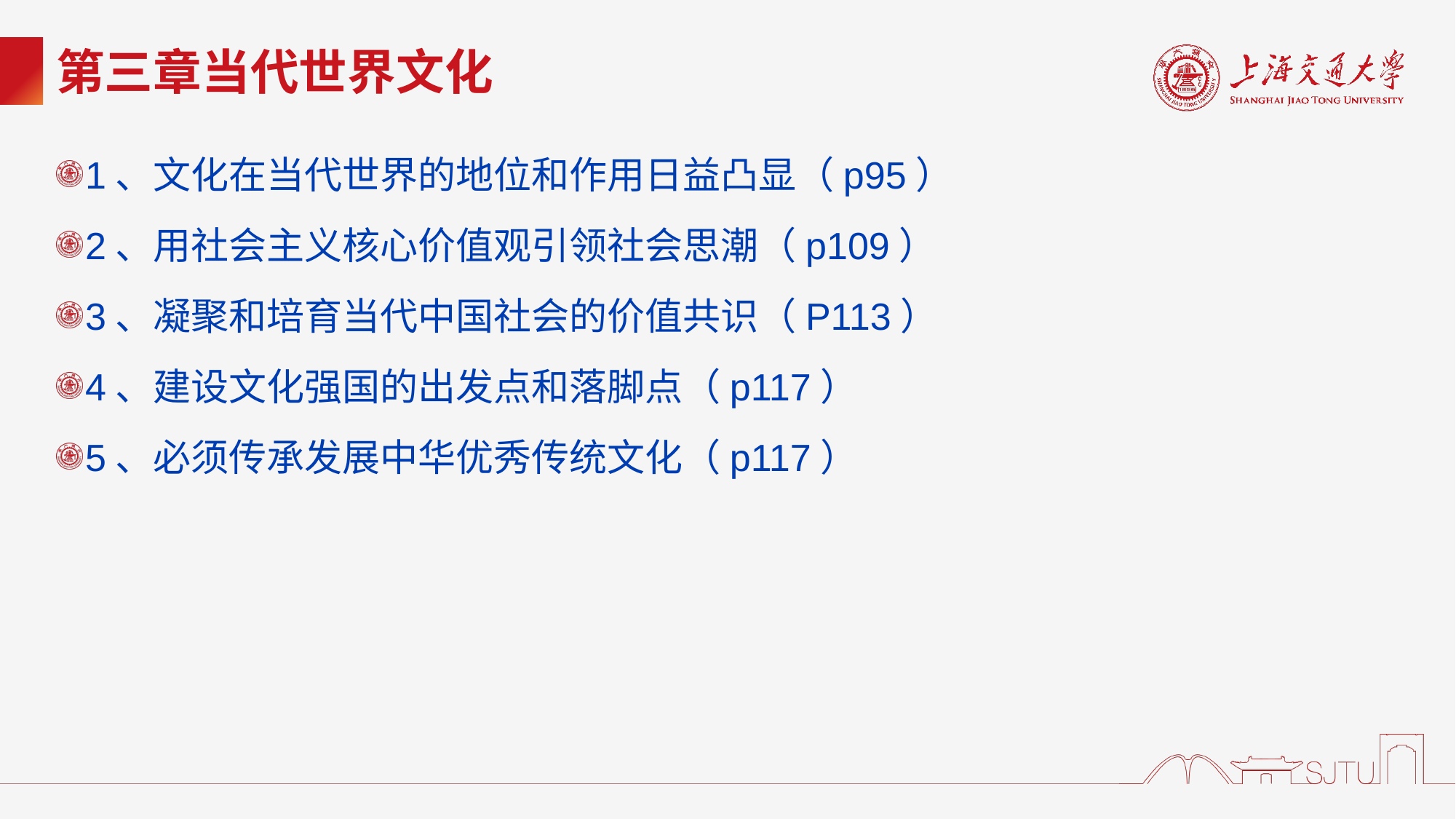

# 第三章当代世界文化
1、文化在当代世界的地位和作用日益凸显（p95）
2、用社会主义核心价值观引领社会思潮（p109）
3、凝聚和培育当代中国社会的价值共识（P113）
4、建设文化强国的出发点和落脚点（p117）
5、必须传承发展中华优秀传统文化（p117）